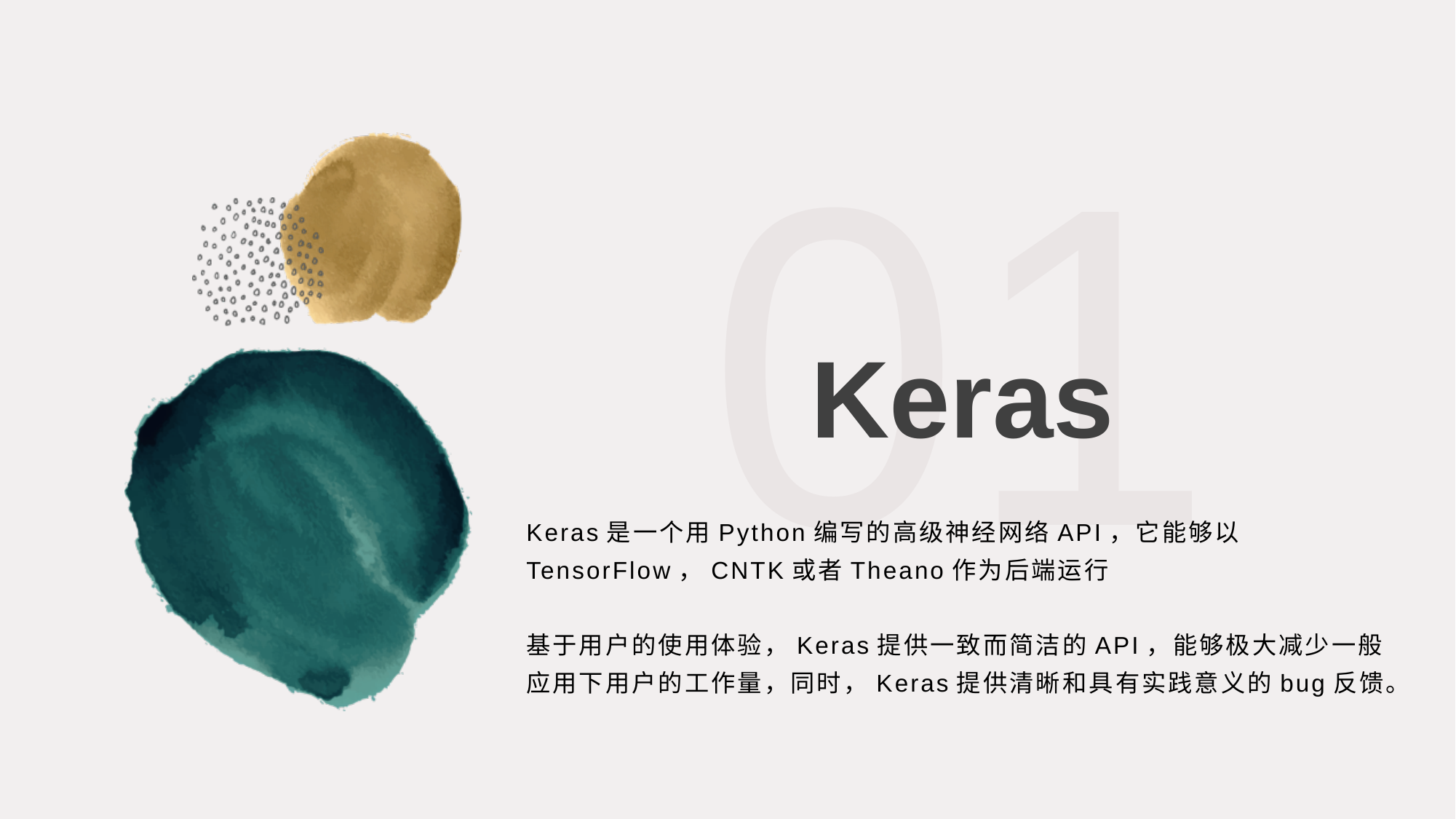

01
# Keras
Keras是一个用Python编写的高级神经网络API，它能够以TensorFlow，CNTK或者Theano作为后端运行

基于用户的使用体验，Keras提供一致而简洁的API，能够极大减少一般应用下用户的工作量，同时，Keras提供清晰和具有实践意义的bug反馈。